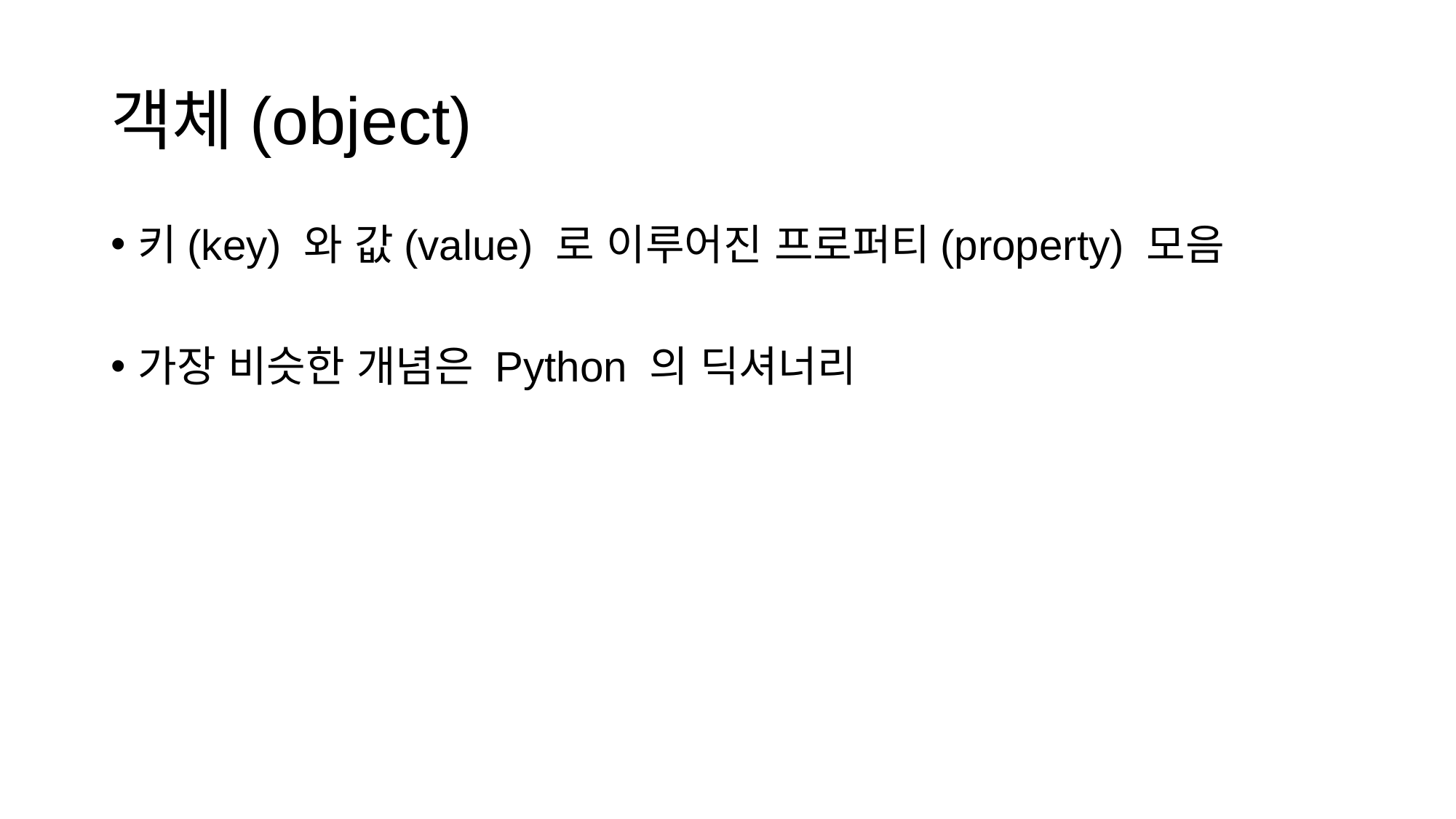

# 객체(object)
키(key) 와 값(value) 로 이루어진 프로퍼티(property) 모음

가장 비슷한 개념은 Python 의 딕셔너리